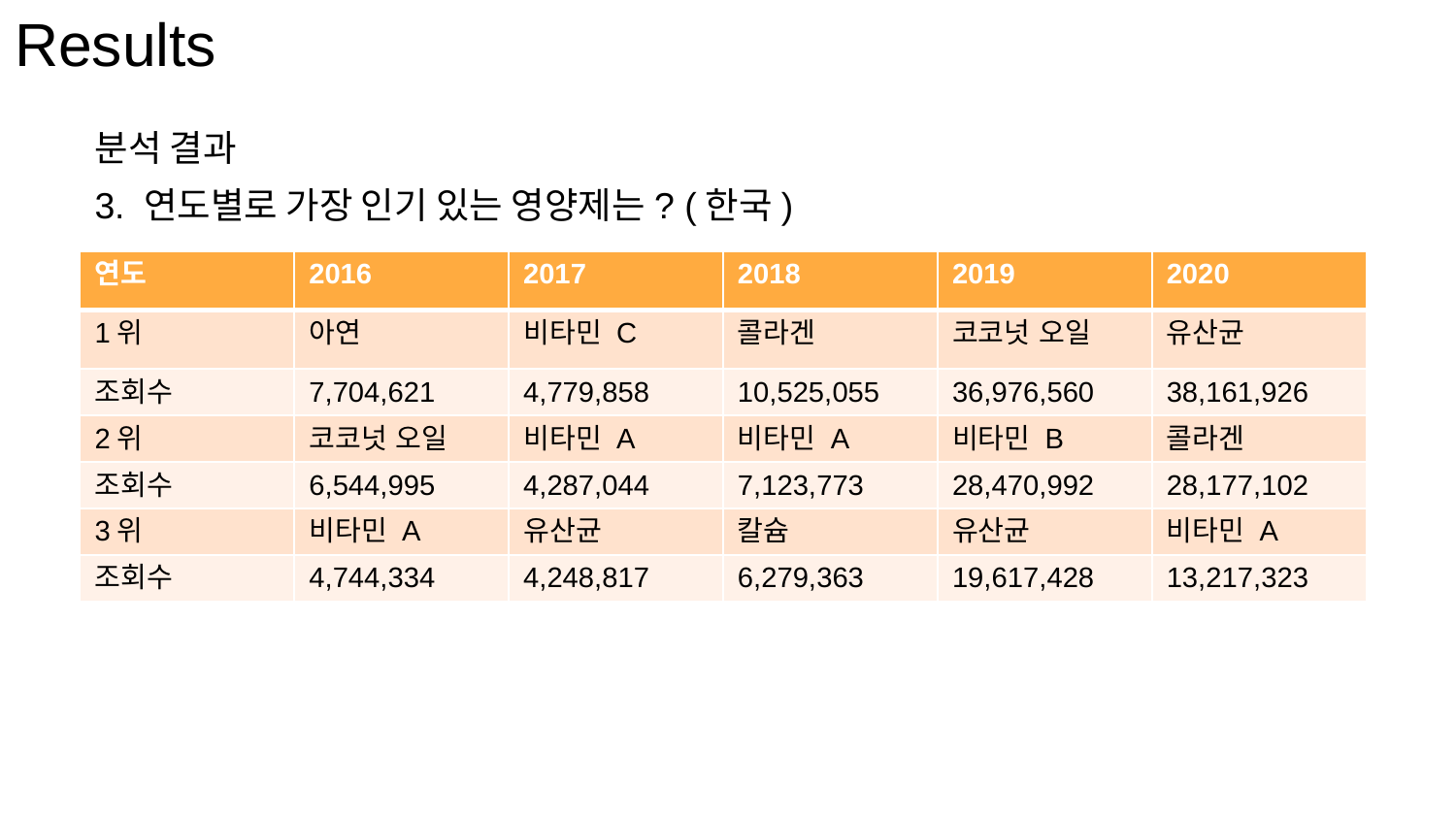

Results
분석 결과

3. 연도별로 가장 인기 있는 영양제는? (한국)
| 연도 | 2016 | 2017 | 2018 | 2019 | 2020 |
| --- | --- | --- | --- | --- | --- |
| 1위 | 아연 | 비타민 C | 콜라겐 | 코코넛 오일 | 유산균 |
| 조회수 | 7,704,621 | 4,779,858 | 10,525,055 | 36,976,560 | 38,161,926 |
| 2위 | 코코넛 오일 | 비타민 A | 비타민 A | 비타민 B | 콜라겐 |
| 조회수 | 6,544,995 | 4,287,044 | 7,123,773 | 28,470,992 | 28,177,102 |
| 3위 | 비타민 A | 유산균 | 칼슘 | 유산균 | 비타민 A |
| 조회수 | 4,744,334 | 4,248,817 | 6,279,363 | 19,617,428 | 13,217,323 |